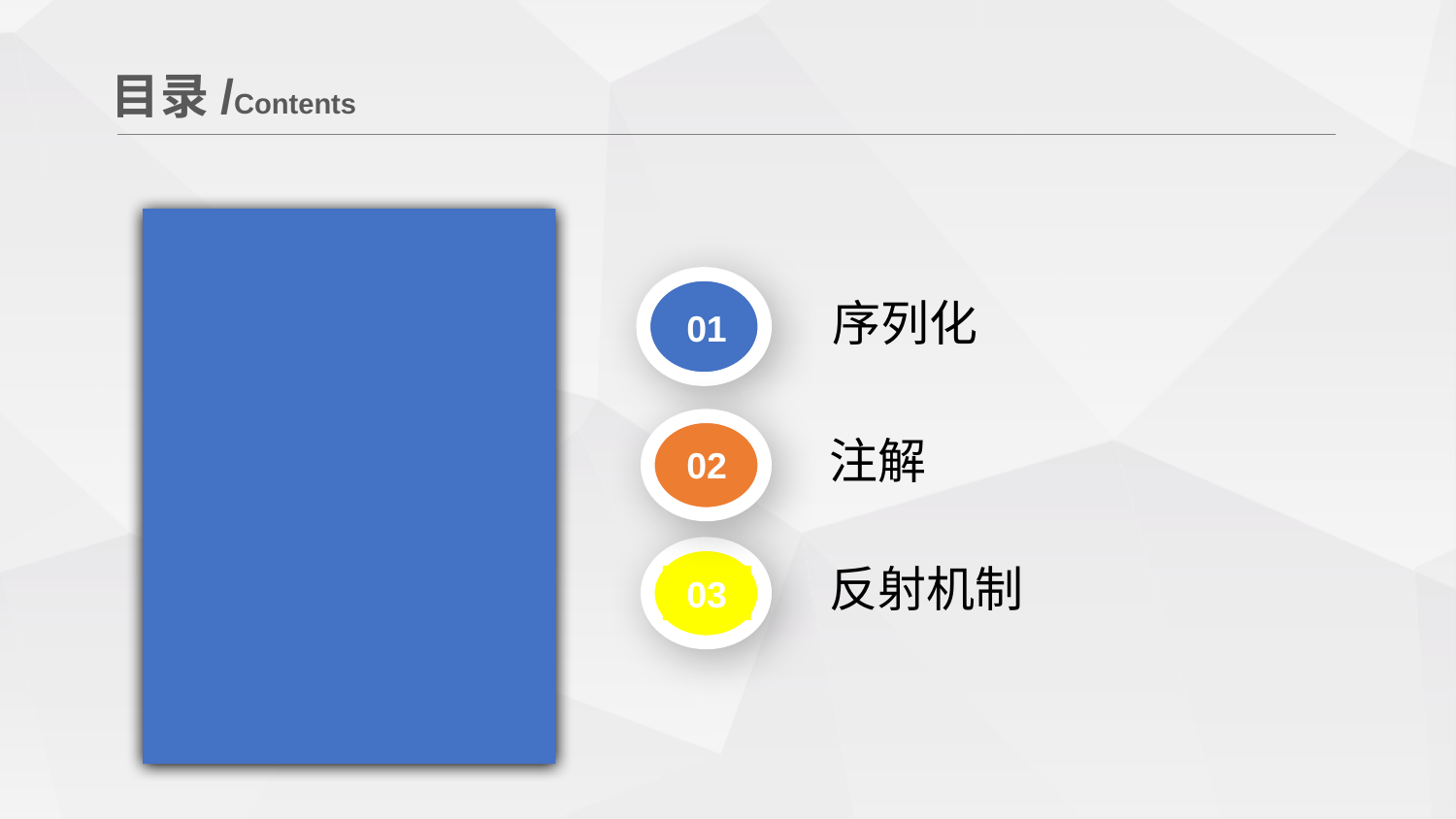

目录/Contents

01
序列化

02
注解

03
反射机制